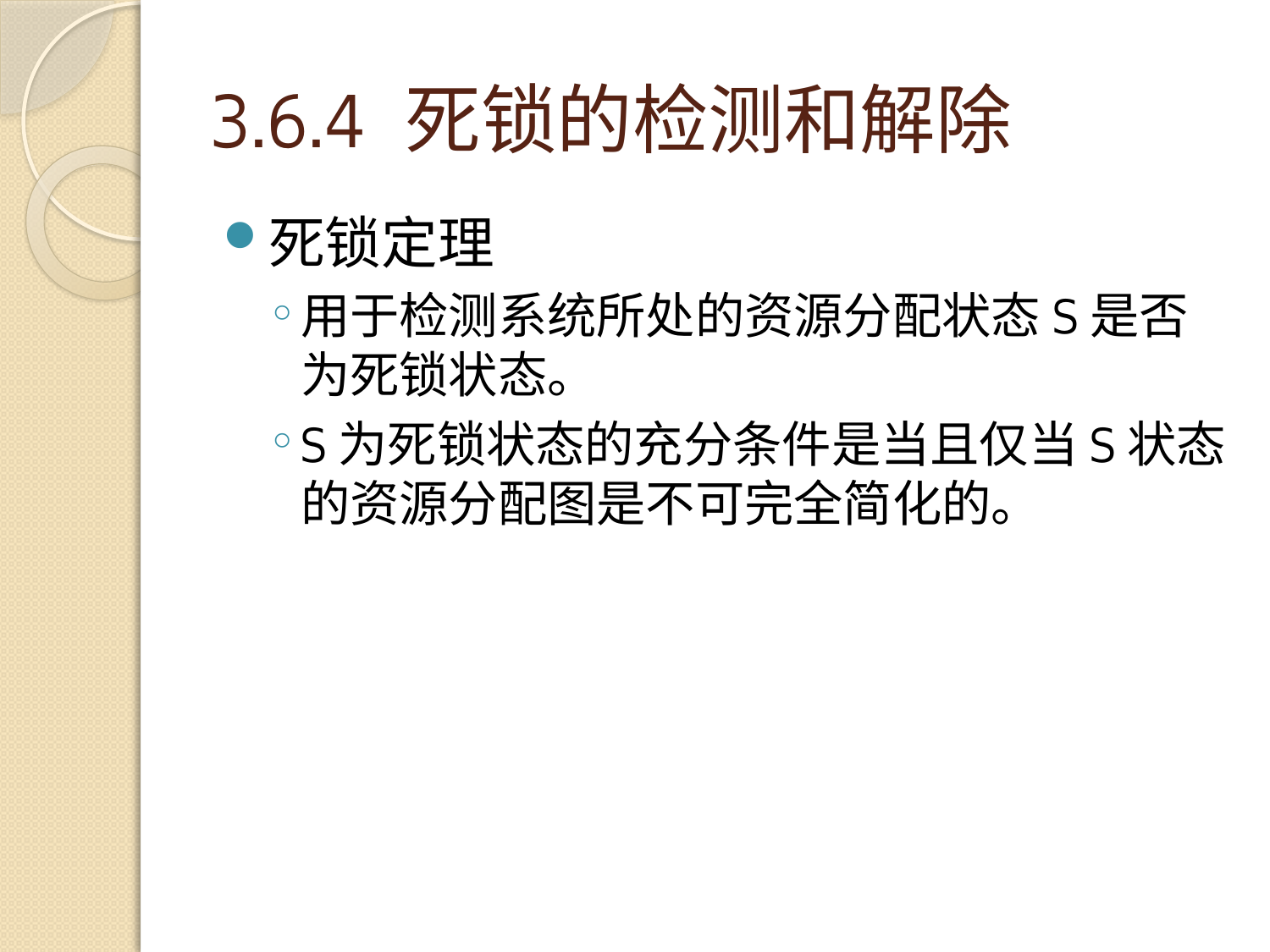

# 3.6.4 死锁的检测和解除
死锁定理
用于检测系统所处的资源分配状态S是否为死锁状态。
S为死锁状态的充分条件是当且仅当S状态的资源分配图是不可完全简化的。